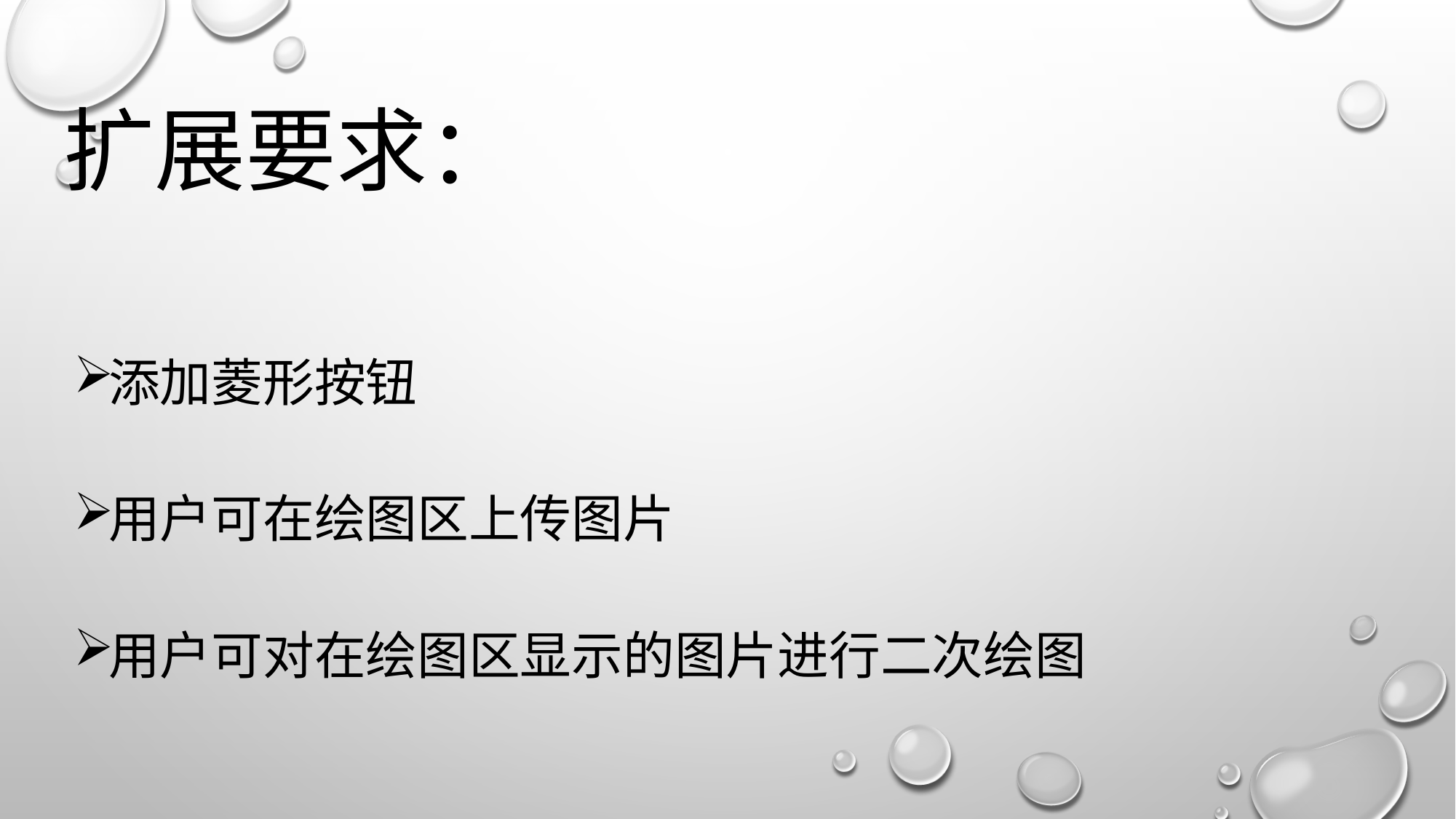

# 扩展要求：
添加菱形按钮
用户可在绘图区上传图片
用户可对在绘图区显示的图片进行二次绘图